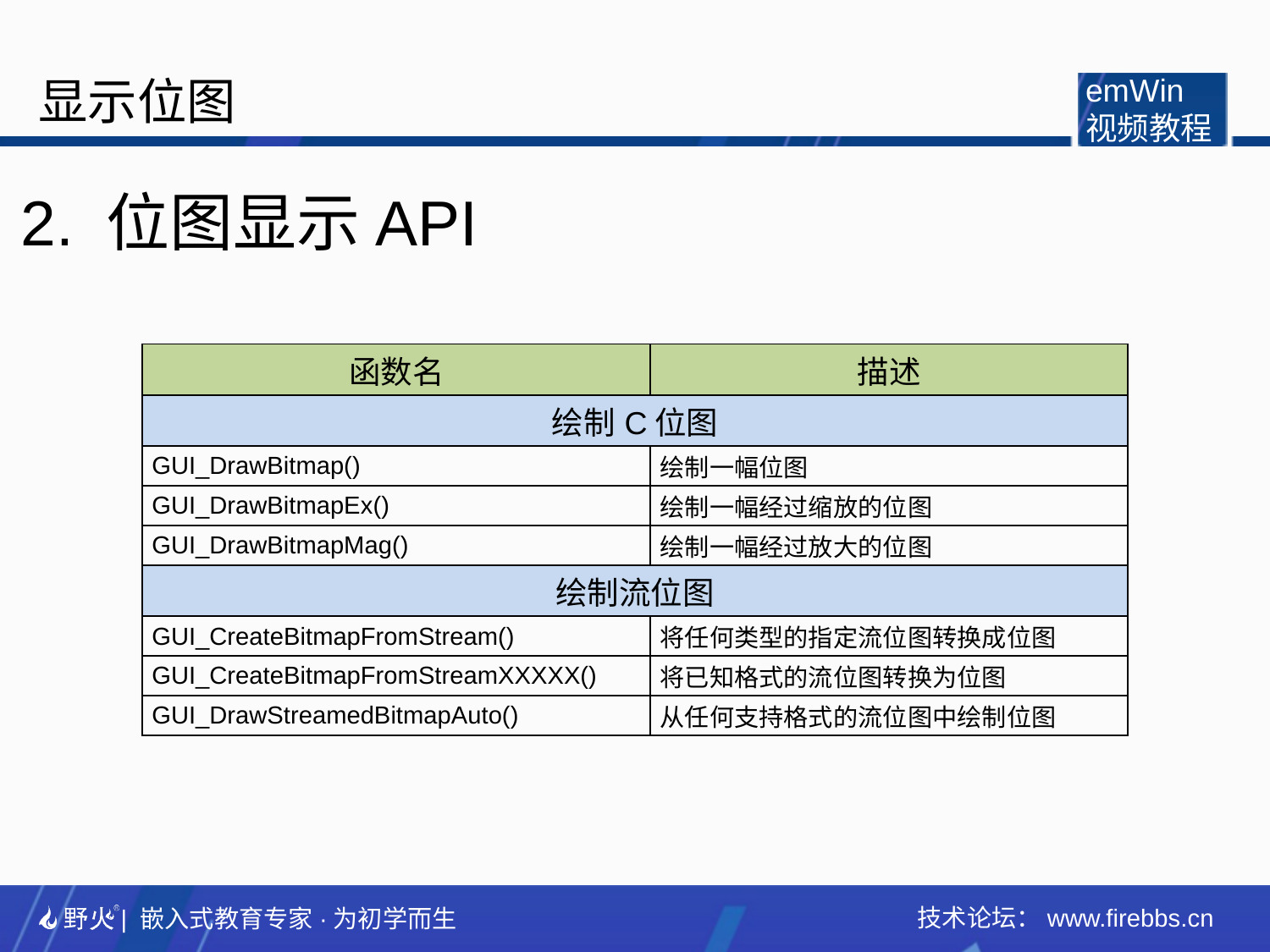

显示位图
emWin
视频教程
2. 位图显示API
| 函数名 | 描述 |
| --- | --- |
| 绘制C位图 |  |
| GUI\_DrawBitmap() | 绘制一幅位图 |
| GUI\_DrawBitmapEx() | 绘制一幅经过缩放的位图 |
| GUI\_DrawBitmapMag() | 绘制一幅经过放大的位图 |
| 绘制流位图 |  |
| GUI\_CreateBitmapFromStream() | 将任何类型的指定流位图转换成位图 |
| GUI\_CreateBitmapFromStreamXXXXX() | 将已知格式的流位图转换为位图 |
| GUI\_DrawStreamedBitmapAuto() | 从任何支持格式的流位图中绘制位图 |